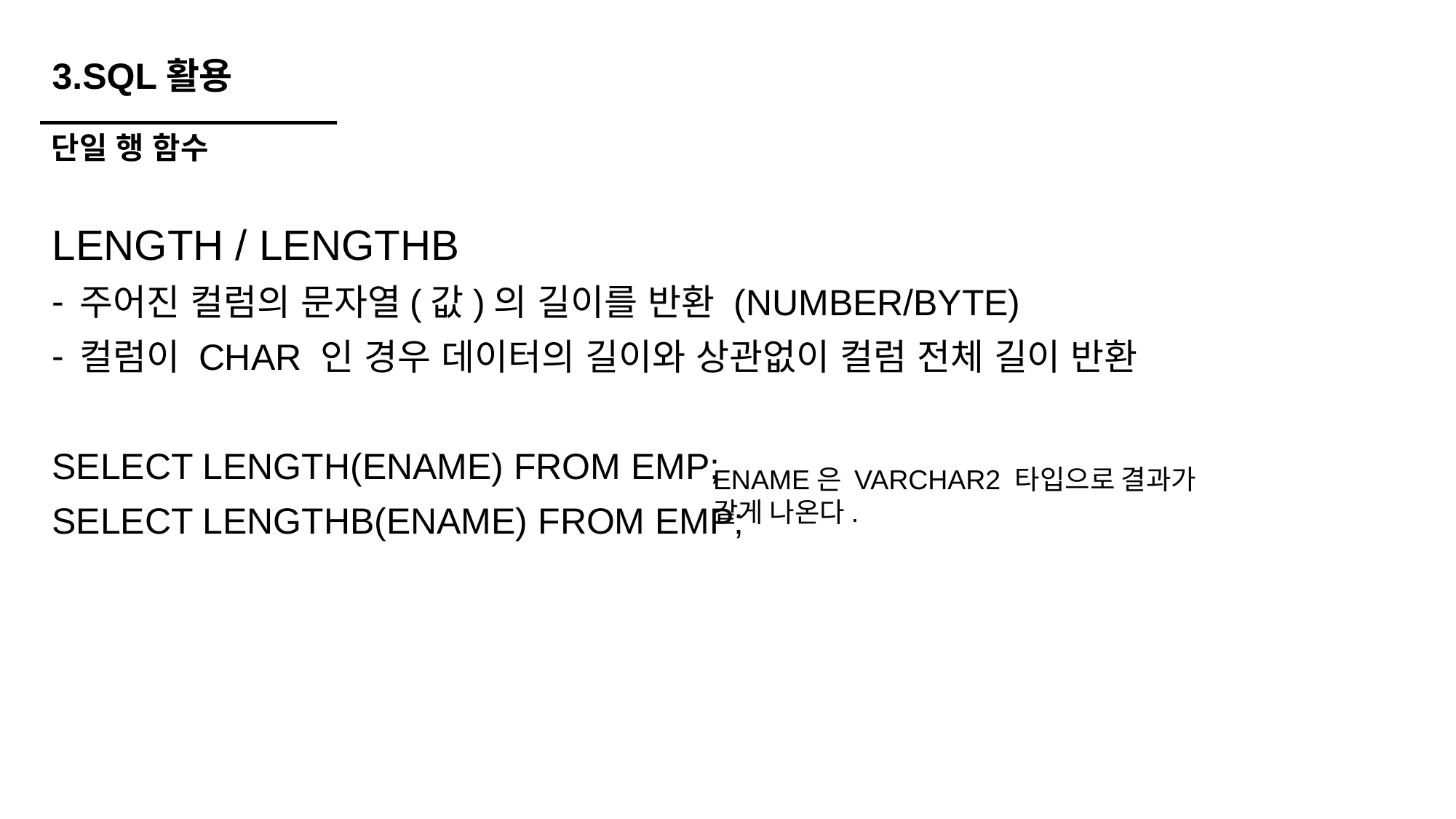

# 3.SQL활용
단일 행 함수
LENGTH / LENGTHB
주어진 컬럼의 문자열(값)의 길이를 반환 (NUMBER/BYTE)
컬럼이 CHAR 인 경우 데이터의 길이와 상관없이 컬럼 전체 길이 반환

SELECT LENGTH(ENAME) FROM EMP;
SELECT LENGTHB(ENAME) FROM EMP;
ENAME은 VARCHAR2 타입으로 결과가 같게 나온다.